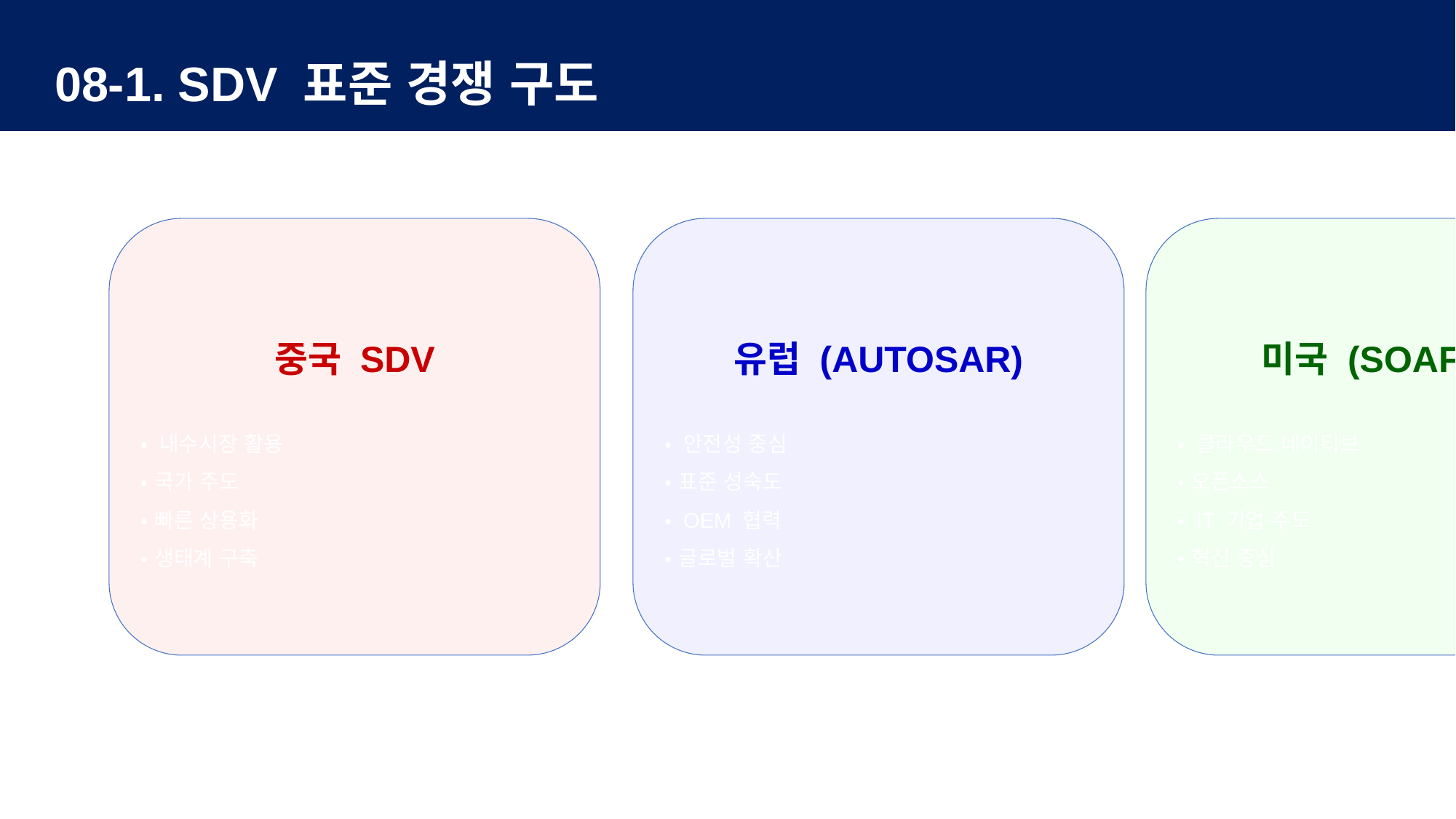

08-1. SDV 표준 경쟁 구도
#

중국 SDV
• 내수시장 활용
• 국가 주도
• 빠른 상용화
• 생태계 구축

유럽 (AUTOSAR)
• 안전성 중심
• 표준 성숙도
• OEM 협력
• 글로벌 확산

미국 (SOAFEE)
• 클라우드 네이티브
• 오픈소스
• IT 기업 주도
• 혁신 중심